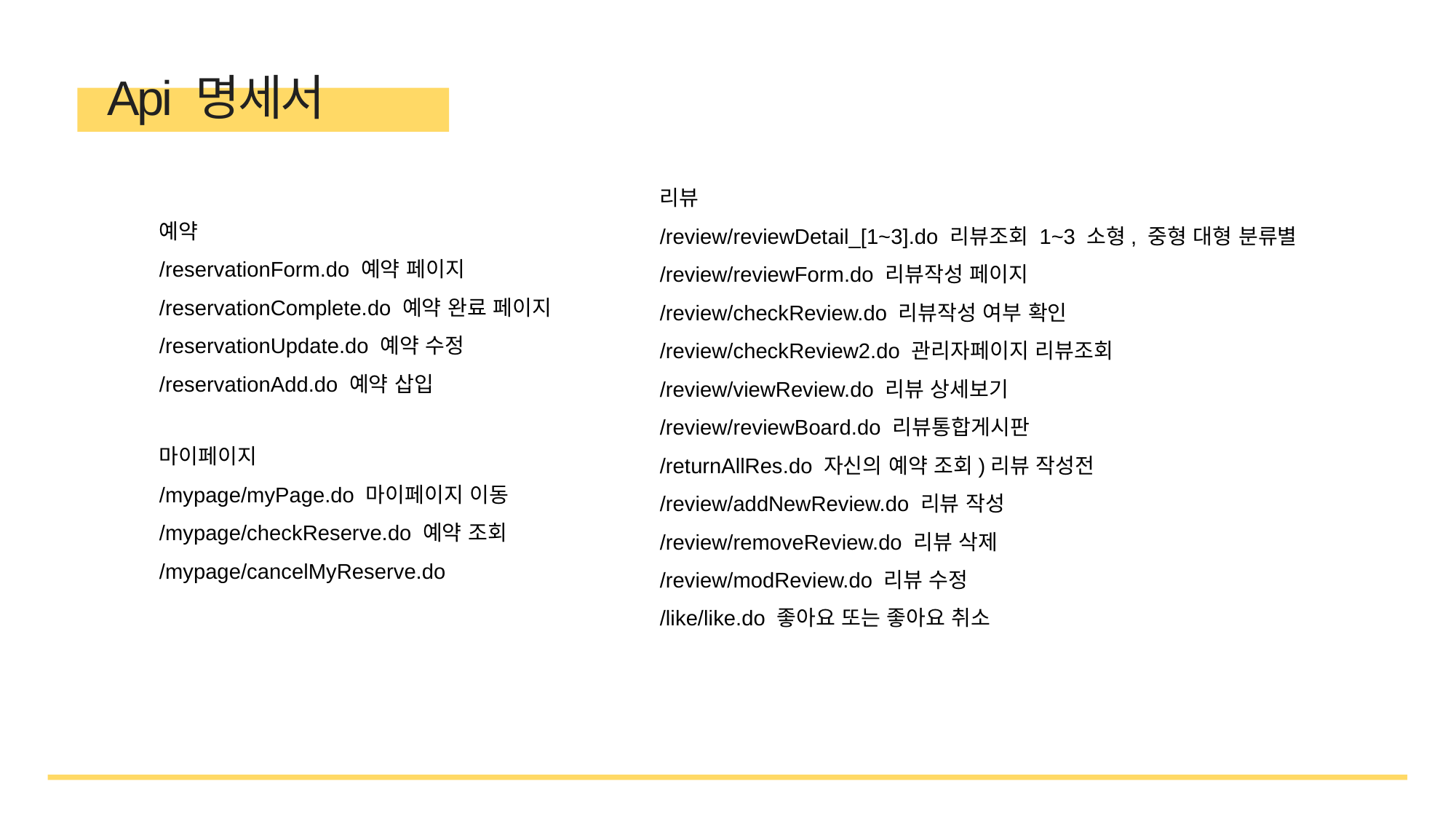

Api 명세서

리뷰
/review/reviewDetail_[1~3].do 리뷰조회 1~3 소형, 중형 대형 분류별
/review/reviewForm.do 리뷰작성 페이지
/review/checkReview.do 리뷰작성 여부 확인
/review/checkReview2.do 관리자페이지 리뷰조회
/review/viewReview.do 리뷰 상세보기
/review/reviewBoard.do 리뷰통합게시판
/returnAllRes.do 자신의 예약 조회)리뷰 작성전
/review/addNewReview.do 리뷰 작성
/review/removeReview.do 리뷰 삭제
/review/modReview.do 리뷰 수정
/like/like.do 좋아요 또는 좋아요 취소
예약
/reservationForm.do 예약 페이지
/reservationComplete.do 예약 완료 페이지
/reservationUpdate.do 예약 수정
/reservationAdd.do 예약 삽입
마이페이지
/mypage/myPage.do 마이페이지 이동
/mypage/checkReserve.do 예약 조회
/mypage/cancelMyReserve.do